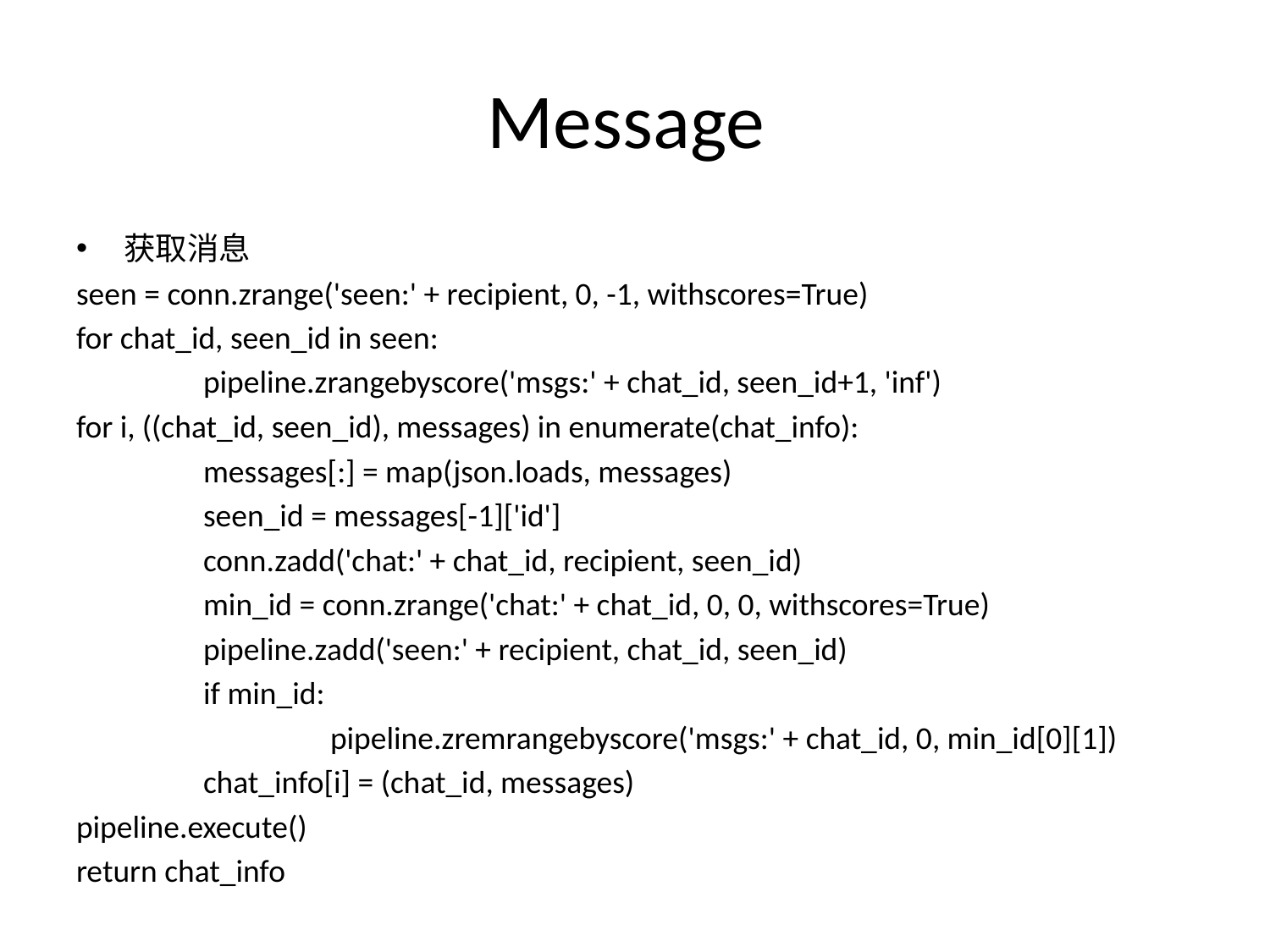

# Message
获取消息
seen = conn.zrange('seen:' + recipient, 0, -1, withscores=True)
for chat_id, seen_id in seen:
	pipeline.zrangebyscore('msgs:' + chat_id, seen_id+1, 'inf')
for i, ((chat_id, seen_id), messages) in enumerate(chat_info):
	messages[:] = map(json.loads, messages)
	seen_id = messages[-1]['id']
	conn.zadd('chat:' + chat_id, recipient, seen_id)
	min_id = conn.zrange('chat:' + chat_id, 0, 0, withscores=True)
	pipeline.zadd('seen:' + recipient, chat_id, seen_id)
	if min_id:
		pipeline.zremrangebyscore('msgs:' + chat_id, 0, min_id[0][1])
	chat_info[i] = (chat_id, messages)
pipeline.execute()
return chat_info